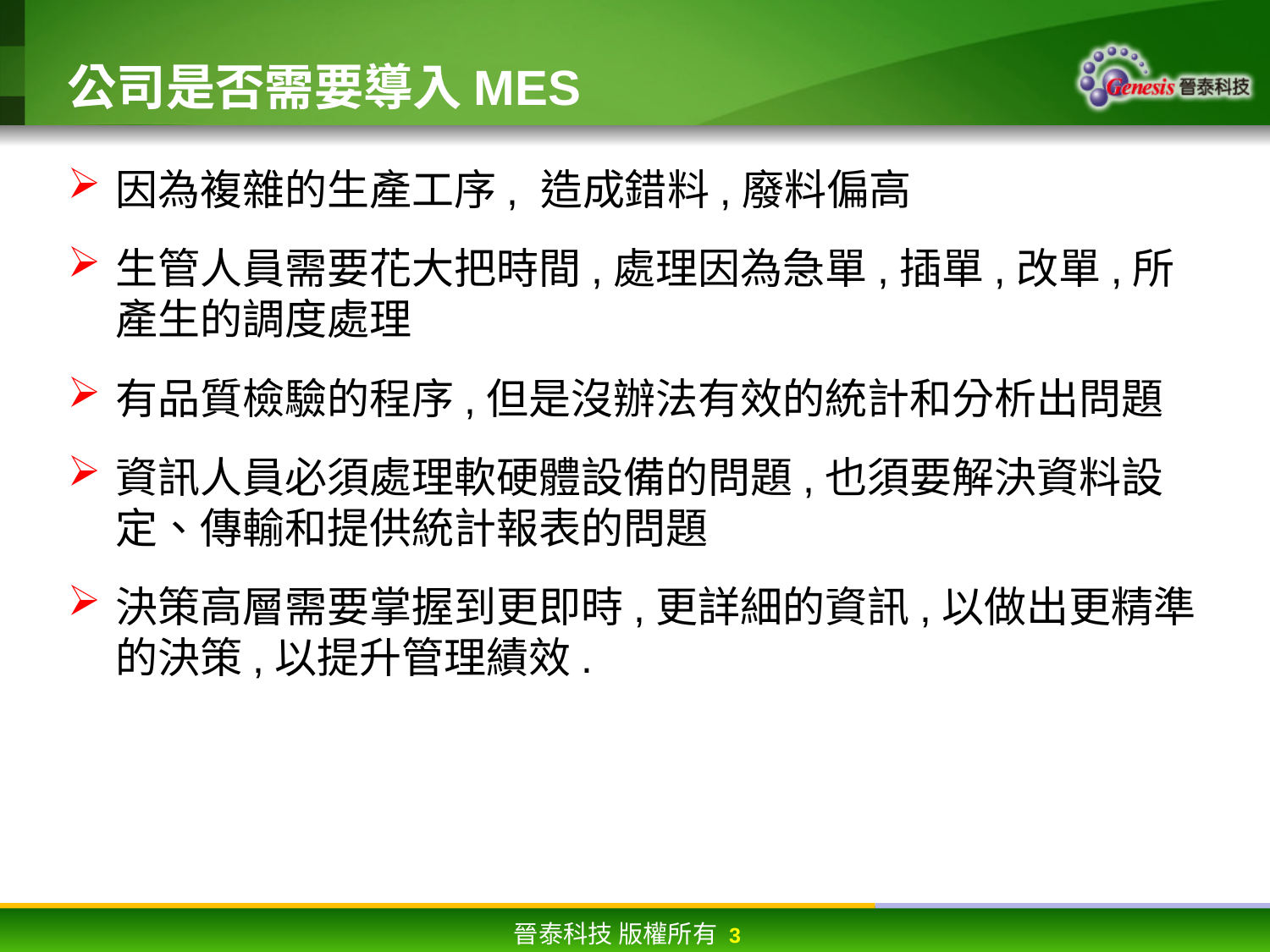

# 公司是否需要導入MES

因為複雜的生產工序, 造成錯料,廢料偏高
生管人員需要花大把時間,處理因為急單,插單,改單,所產生的調度處理
有品質檢驗的程序,但是沒辦法有效的統計和分析出問題
資訊人員必須處理軟硬體設備的問題,也須要解決資料設定、傳輸和提供統計報表的問題
決策高層需要掌握到更即時,更詳細的資訊,以做出更精準的決策,以提升管理績效.

年度工作目標